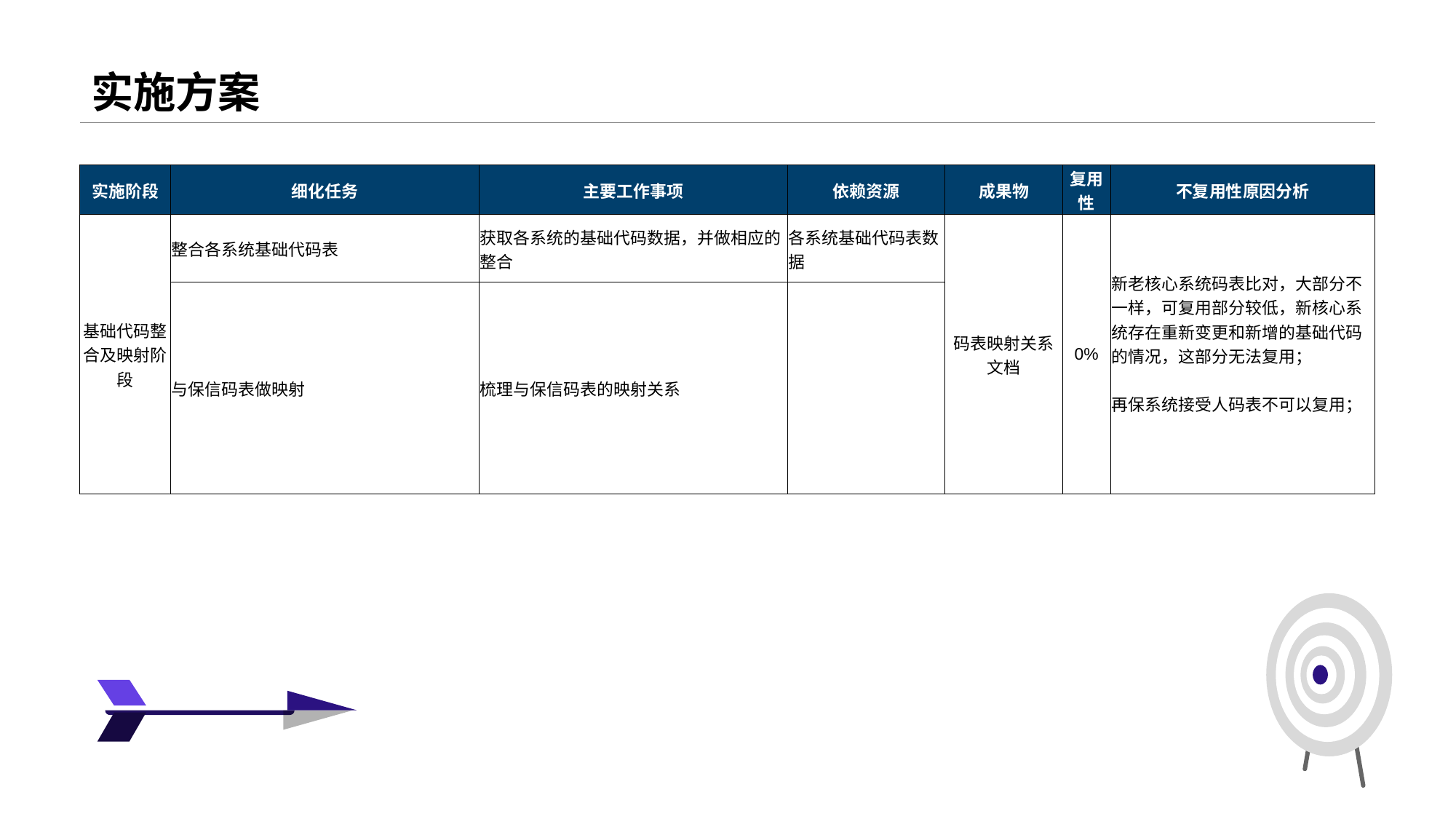

# 实施方案
| 实施阶段 | 细化任务 | 主要工作事项 | 依赖资源 | 成果物 | 复用性 | 不复用性原因分析 |
| --- | --- | --- | --- | --- | --- | --- |
| 基础代码整合及映射阶段 | 整合各系统基础代码表 | 获取各系统的基础代码数据，并做相应的整合 | 各系统基础代码表数据 | 码表映射关系文档 | 0% | 新老核心系统码表比对，大部分不一样，可复用部分较低，新核心系统存在重新变更和新增的基础代码的情况，这部分无法复用； 再保系统接受人码表不可以复用； |
|  | 与保信码表做映射 | 梳理与保信码表的映射关系 |  |  |  |  |